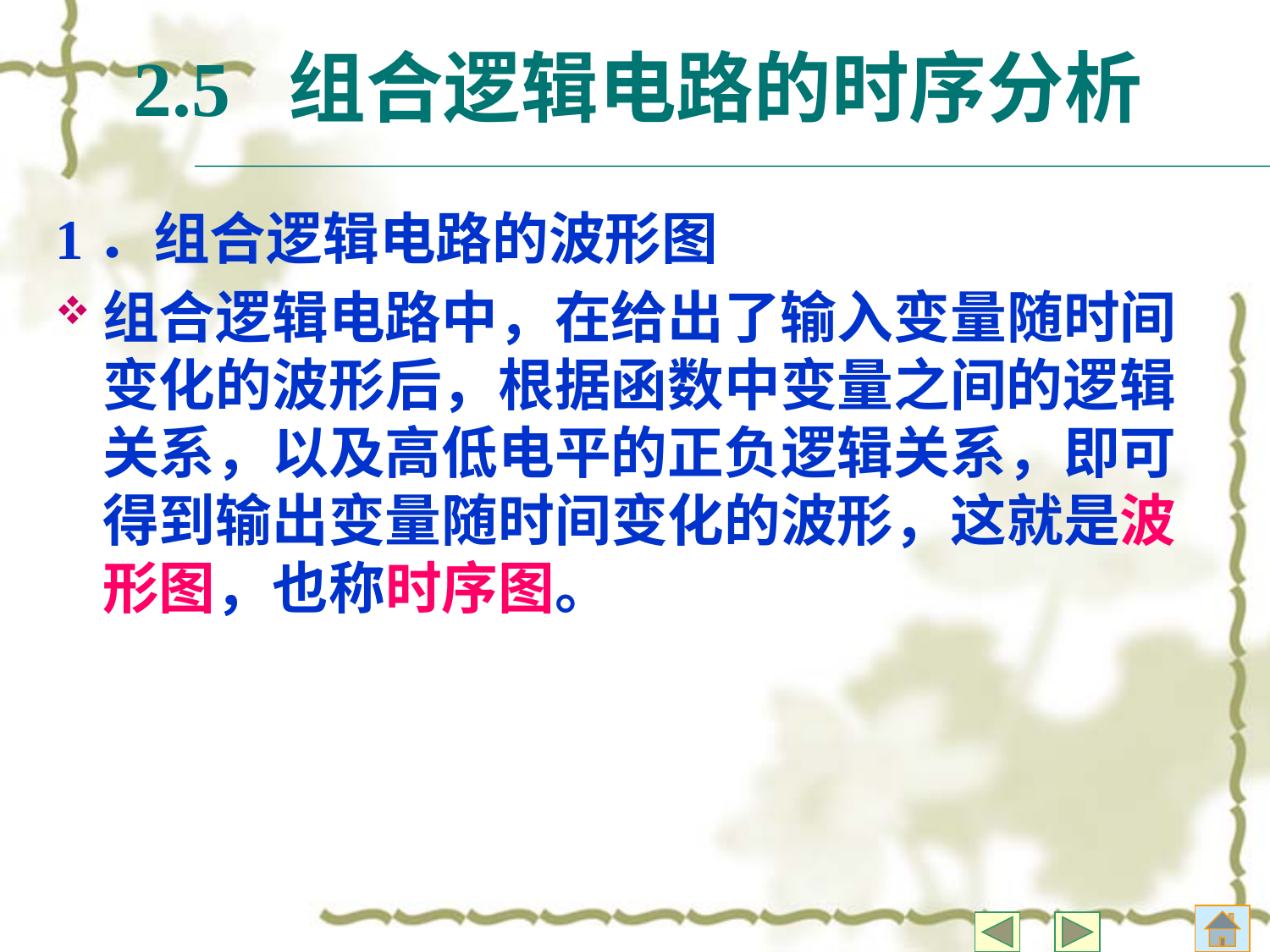

# 2.5  组合逻辑电路的时序分析
1．组合逻辑电路的波形图
组合逻辑电路中，在给出了输入变量随时间变化的波形后，根据函数中变量之间的逻辑关系，以及高低电平的正负逻辑关系，即可得到输出变量随时间变化的波形，这就是波形图，也称时序图。